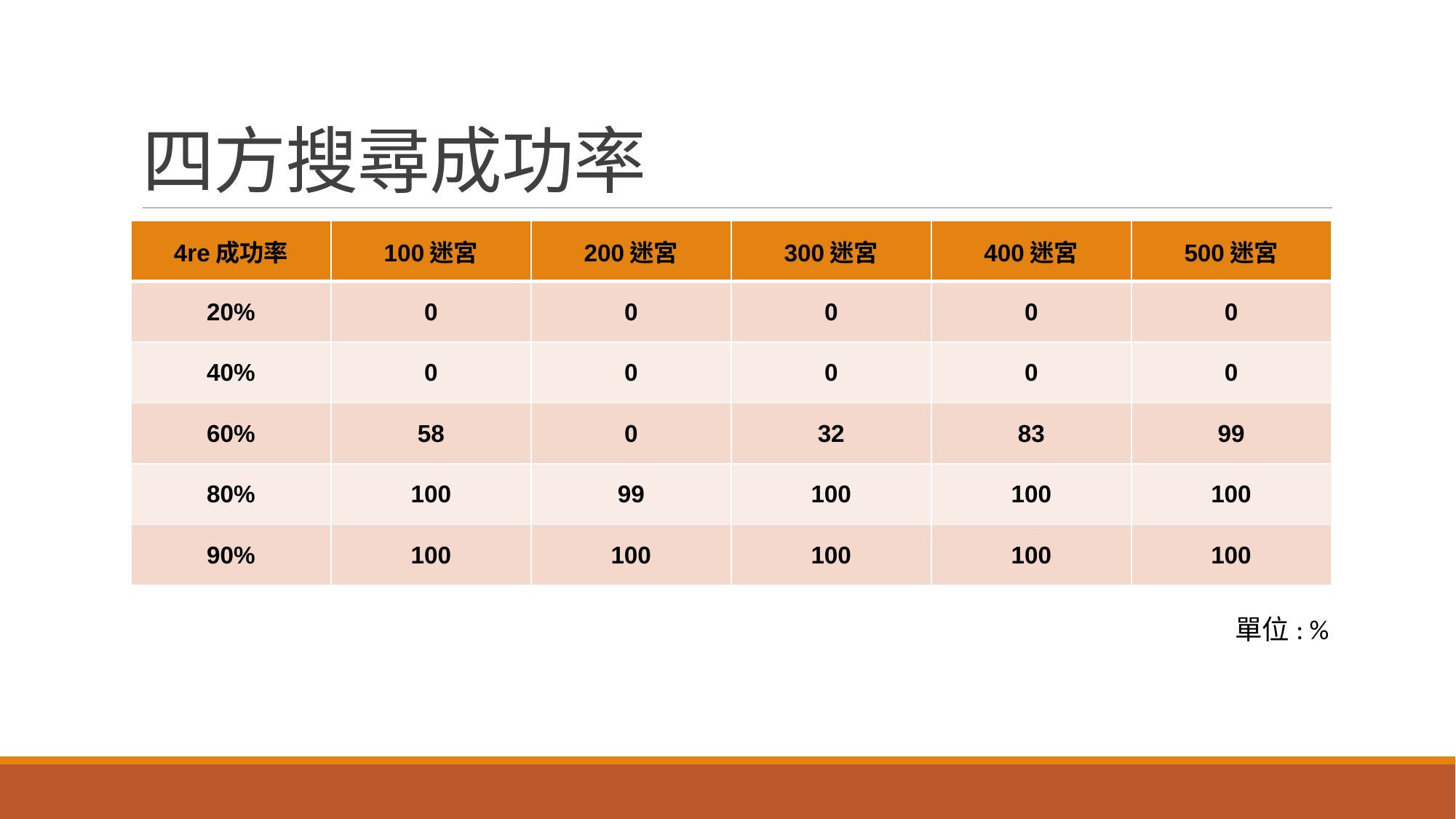

# 四方搜尋成功率
| 4re成功率 | 100迷宮 | 200迷宮 | 300迷宮 | 400迷宮 | 500迷宮 |
| --- | --- | --- | --- | --- | --- |
| 20% | 0 | 0 | 0 | 0 | 0 |
| 40% | 0 | 0 | 0 | 0 | 0 |
| 60% | 58 | 0 | 32 | 83 | 99 |
| 80% | 100 | 99 | 100 | 100 | 100 |
| 90% | 100 | 100 | 100 | 100 | 100 |
單位: %